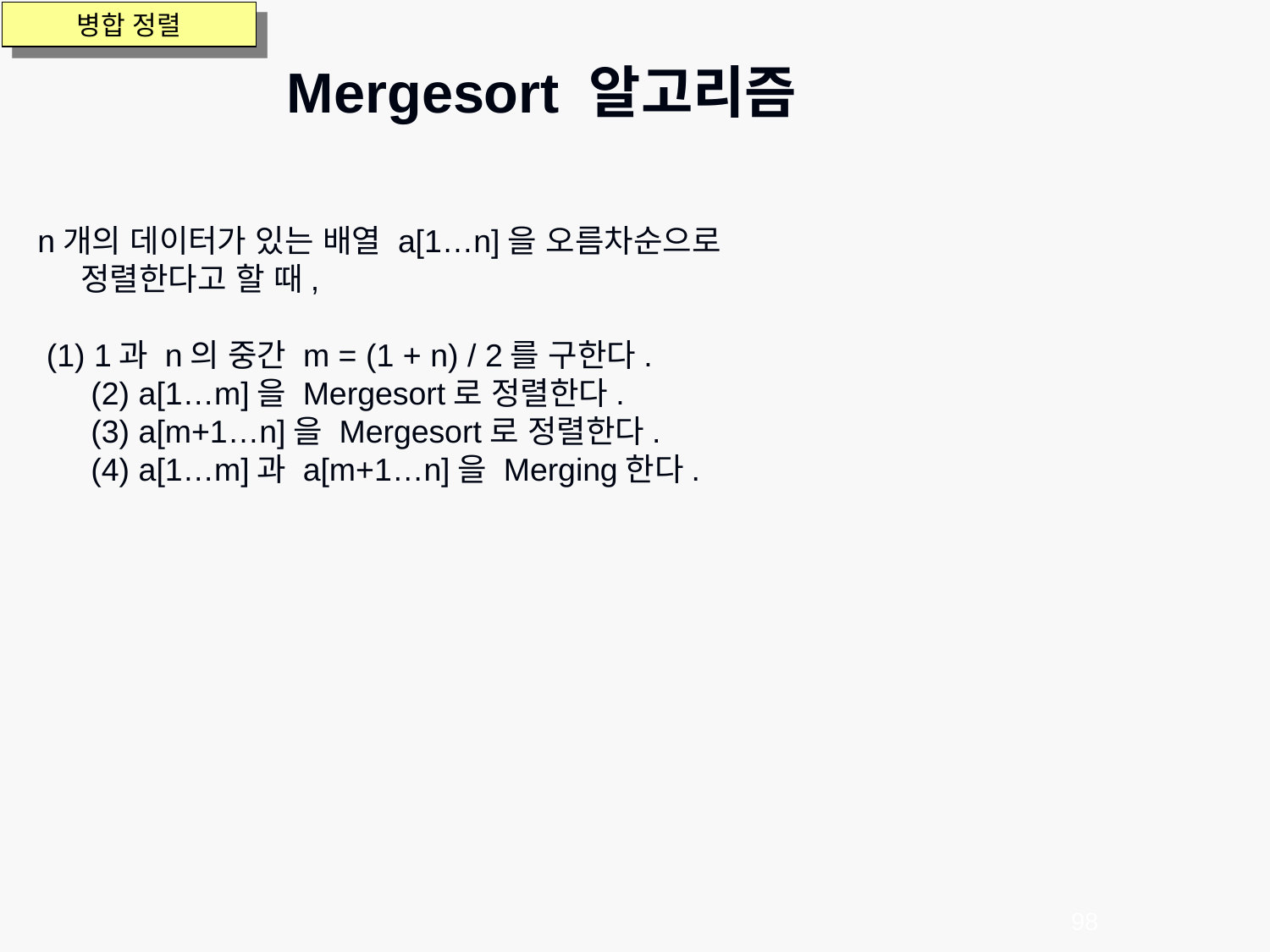

Mergesort 알고리즘
병합 정렬
n개의 데이터가 있는 배열 a[1…n]을 오름차순으로
    정렬한다고 할 때,
 (1) 1과 n의 중간 m = (1 + n) / 2를 구한다.
      (2) a[1…m]을 Mergesort로 정렬한다.
      (3) a[m+1…n]을 Mergesort로 정렬한다.
      (4) a[1…m]과 a[m+1…n]을 Merging한다.
98